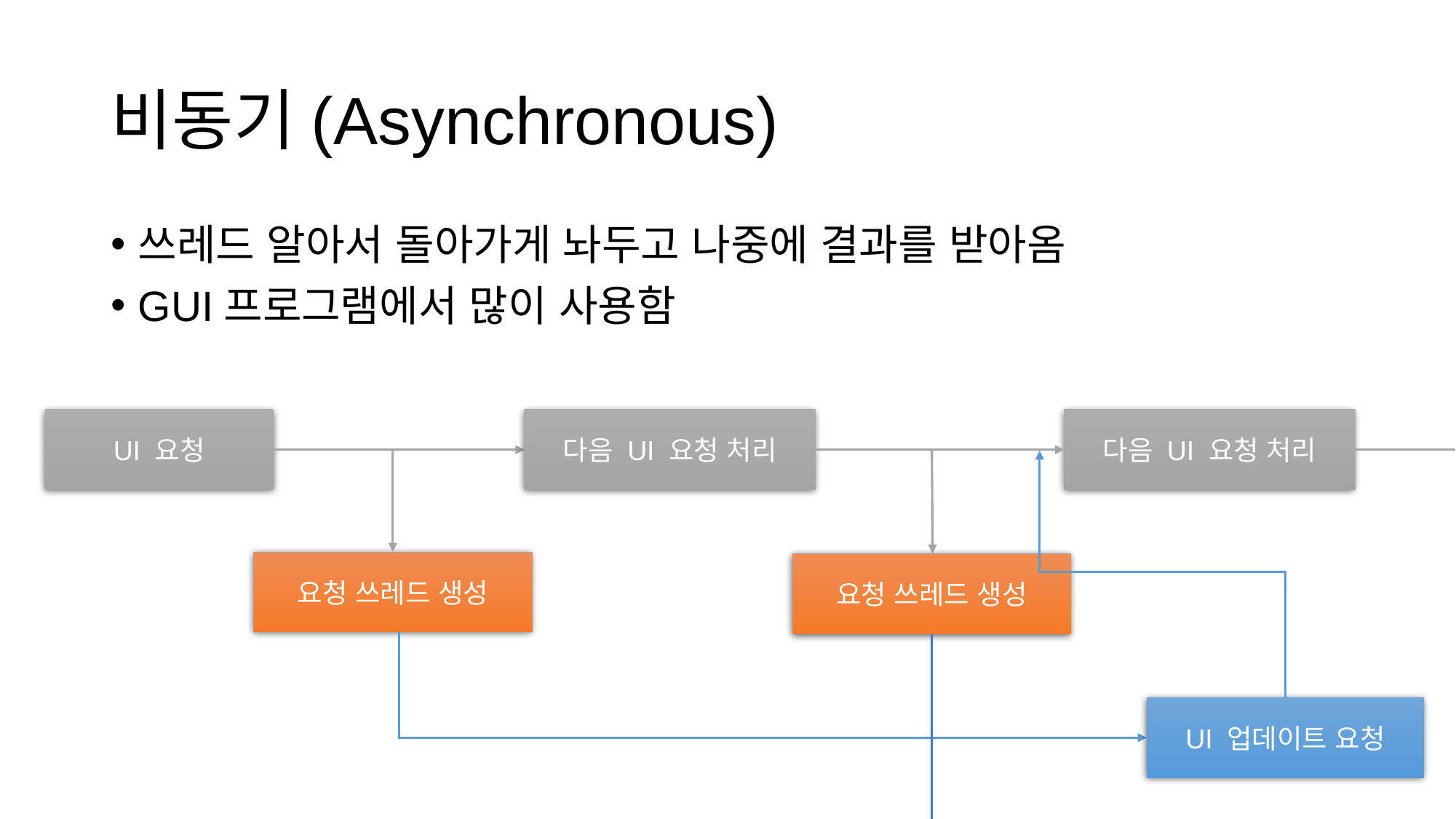

# 비동기(Asynchronous)
쓰레드 알아서 돌아가게 놔두고 나중에 결과를 받아옴
GUI프로그램에서 많이 사용함
다음 UI 요청 처리
UI 요청
다음 UI 요청 처리
요청 쓰레드 생성
요청 쓰레드 생성
UI 업데이트 요청